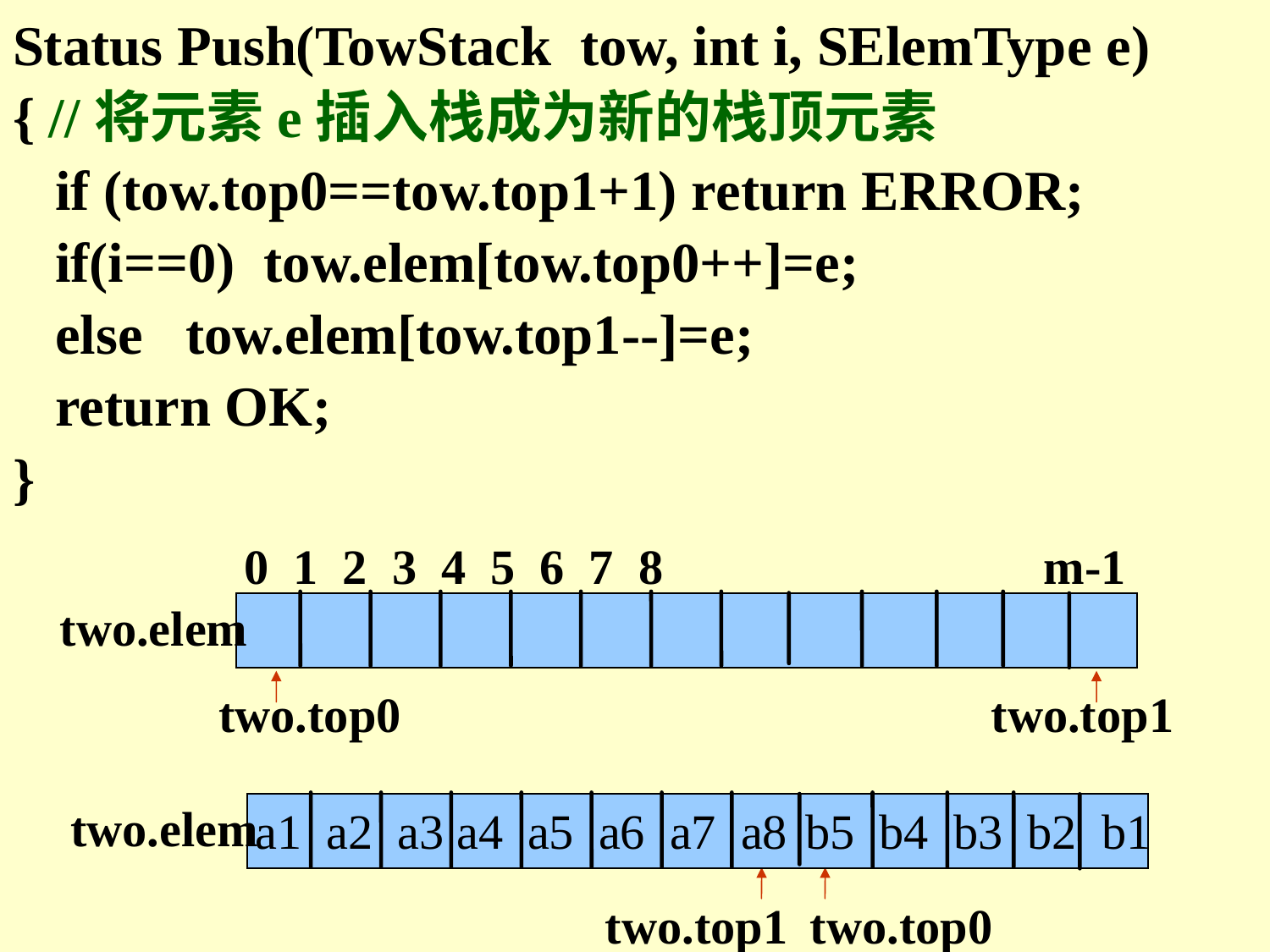

Status Push(TowStack  tow, int i, SElemType e)
{ //将元素e插入栈成为新的栈顶元素
   if (tow.top0==tow.top1+1) return ERROR;
   if(i==0)  tow.elem[tow.top0++]=e;
   else   tow.elem[tow.top1--]=e;
   return OK;
}

 0  1  2  3  4  5  6  7  8                               m-1
two.elem

 two.top0
 two.top1

two.elem

a1  a2  a3 a4  a5  a6  a7  a8
  b5  b4  b3  b2  b1

 two.top1
 two.top0